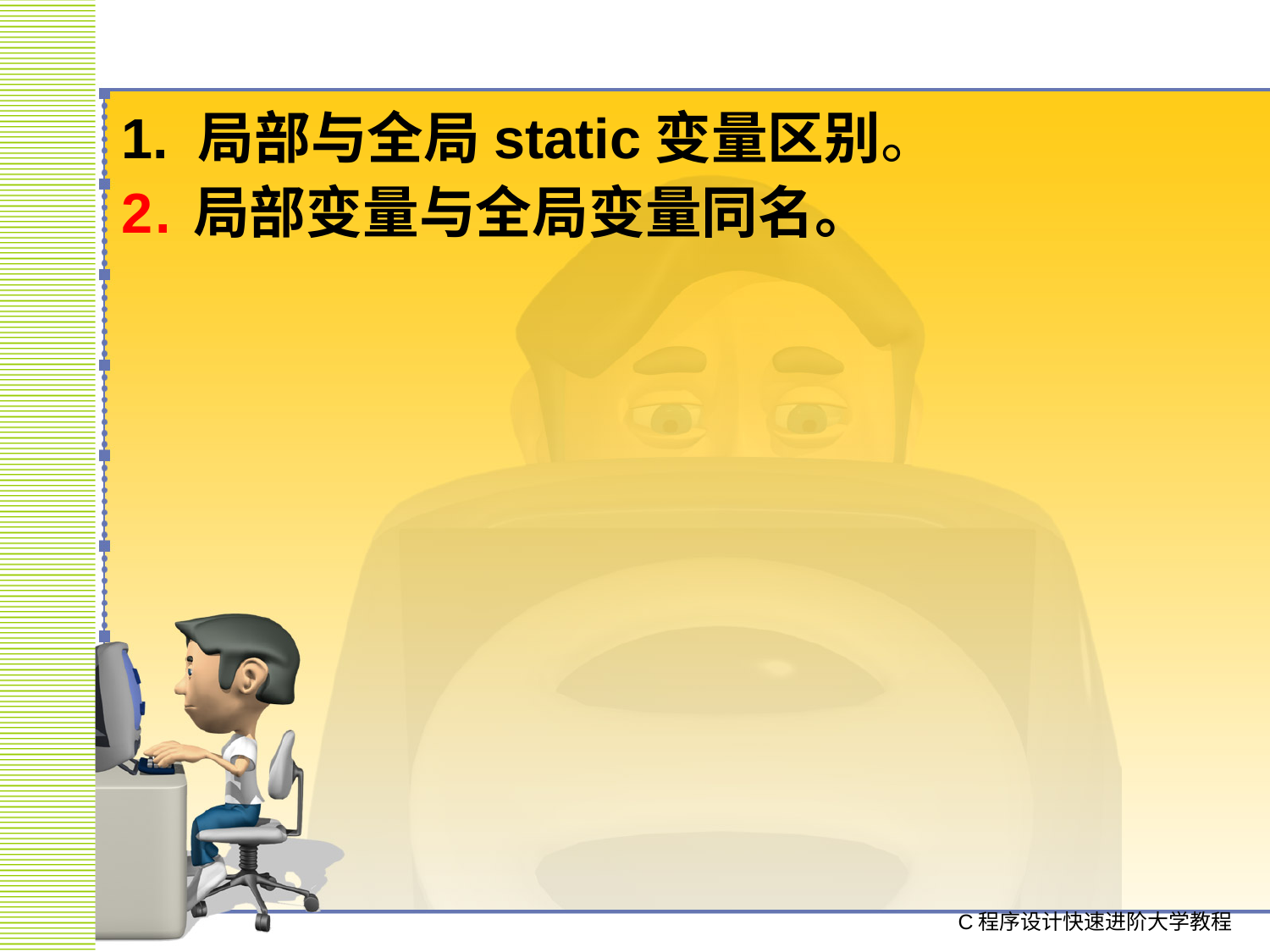

1. 局部与全局static变量区别。
局部变量与全局变量同名。

86
C程序设计快速进阶大学教程